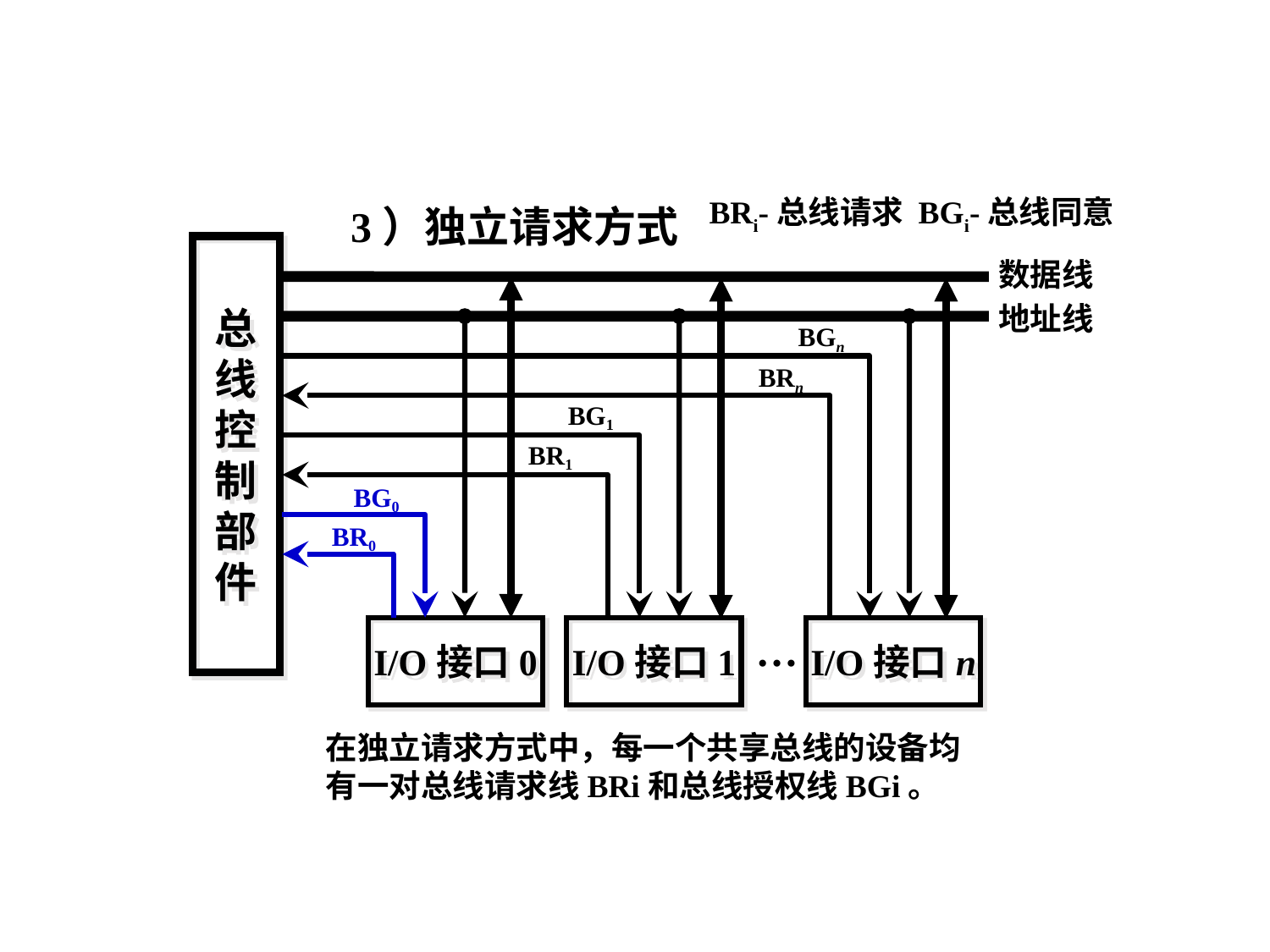

BRi-总线请求 BGi-总线同意
总
线
控
制
部
件
数据线

地址线

BGn

BRn

BG1

BR1

BG0

BR0

I/O接口0
I/O接口1
…
I/O接口n
3）独立请求方式
在独立请求方式中，每一个共享总线的设备均有一对总线请求线BRi和总线授权线BGi。